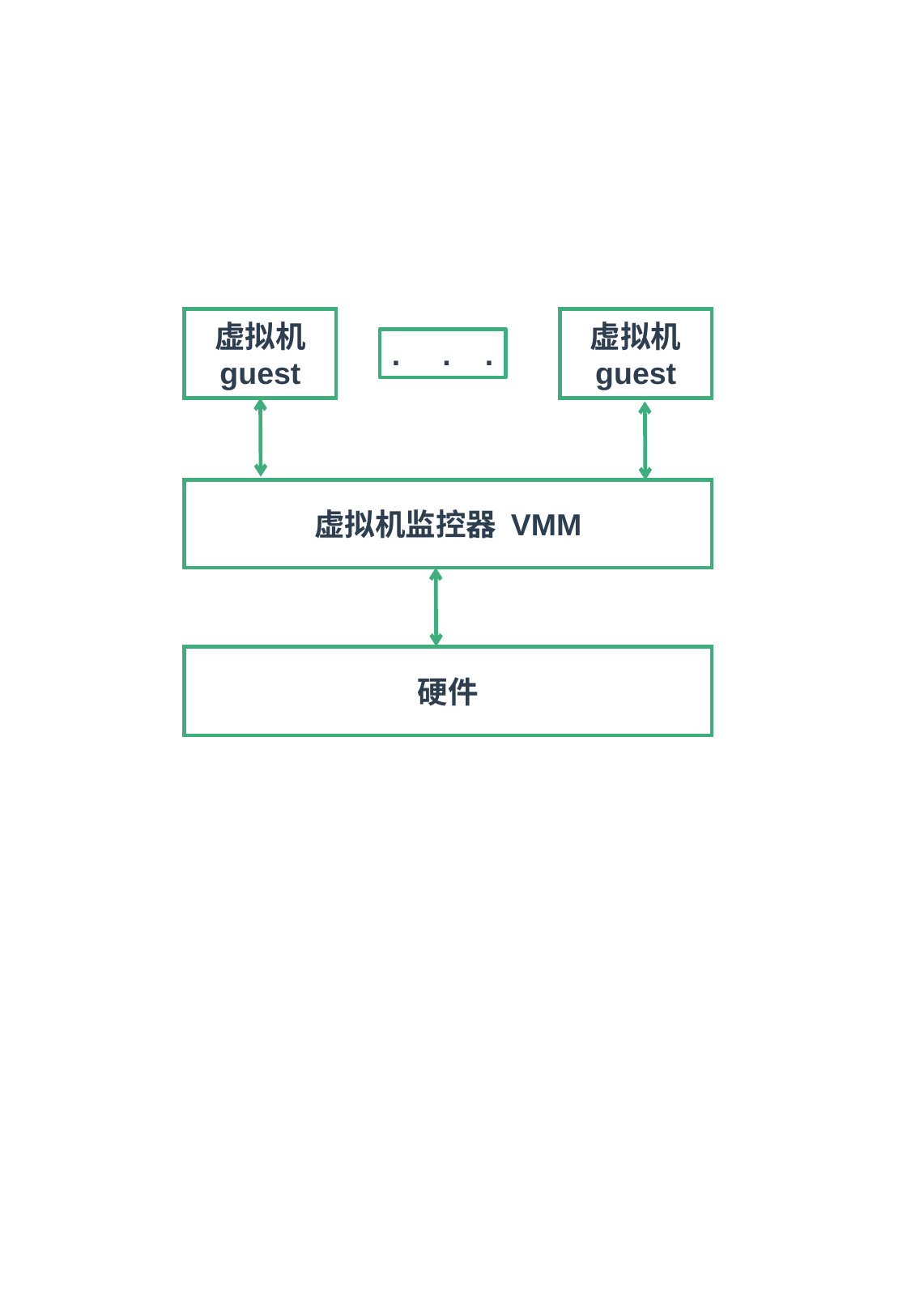

虚拟机
guest
虚拟机
guest
.     .    .
虚拟机监控器 VMM
硬件